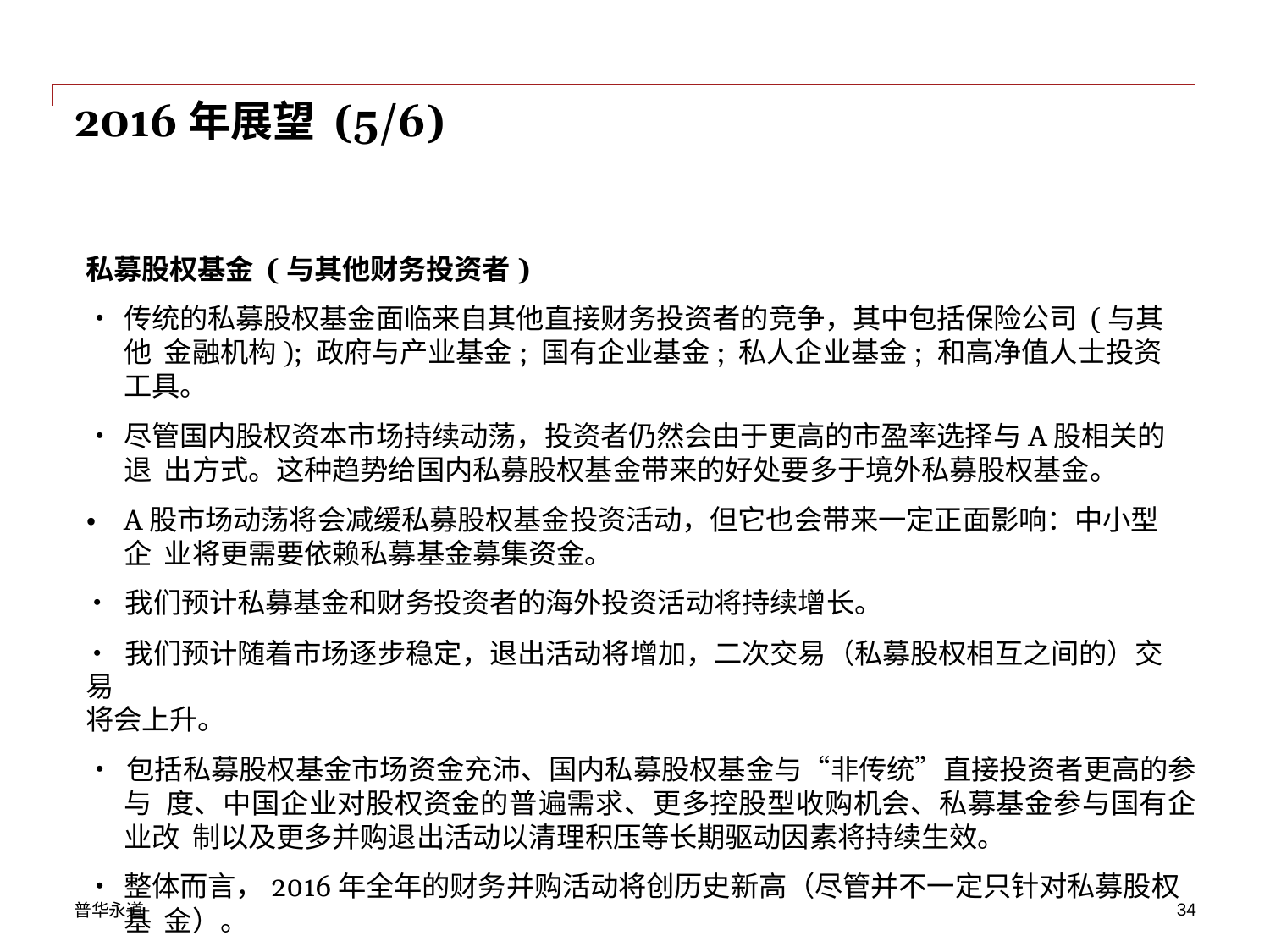

# 2016年展望 (5/6)
私募股权基金 (与其他财务投资者)
•	传统的私募股权基金面临来自其他直接财务投资者的竞争，其中包括保险公司 (与其他  金融机构); 政府与产业基金; 国有企业基金; 私人企业基金; 和高净值人士投资工具。
•	尽管国内股权资本市场持续动荡，投资者仍然会由于更高的市盈率选择与A股相关的退  出方式。这种趋势给国内私募股权基金带来的好处要多于境外私募股权基金。
•	A股市场动荡将会减缓私募股权基金投资活动，但它也会带来一定正面影响：中小型企  业将更需要依赖私募基金募集资金。
•	我们预计私募基金和财务投资者的海外投资活动将持续增长。
•	我们预计随着市场逐步稳定，退出活动将增加，二次交易（私募股权相互之间的）交易
将会上升。
• 包括私募股权基金市场资金充沛、国内私募股权基金与“非传统”直接投资者更高的参与  度、中国企业对股权资金的普遍需求、更多控股型收购机会、私募基金参与国有企业改  制以及更多并购退出活动以清理积压等长期驱动因素将持续生效。
•	整体而言，2016年全年的财务并购活动将创历史新高（尽管并不一定只针对私募股权基  金）。
普华永道
34